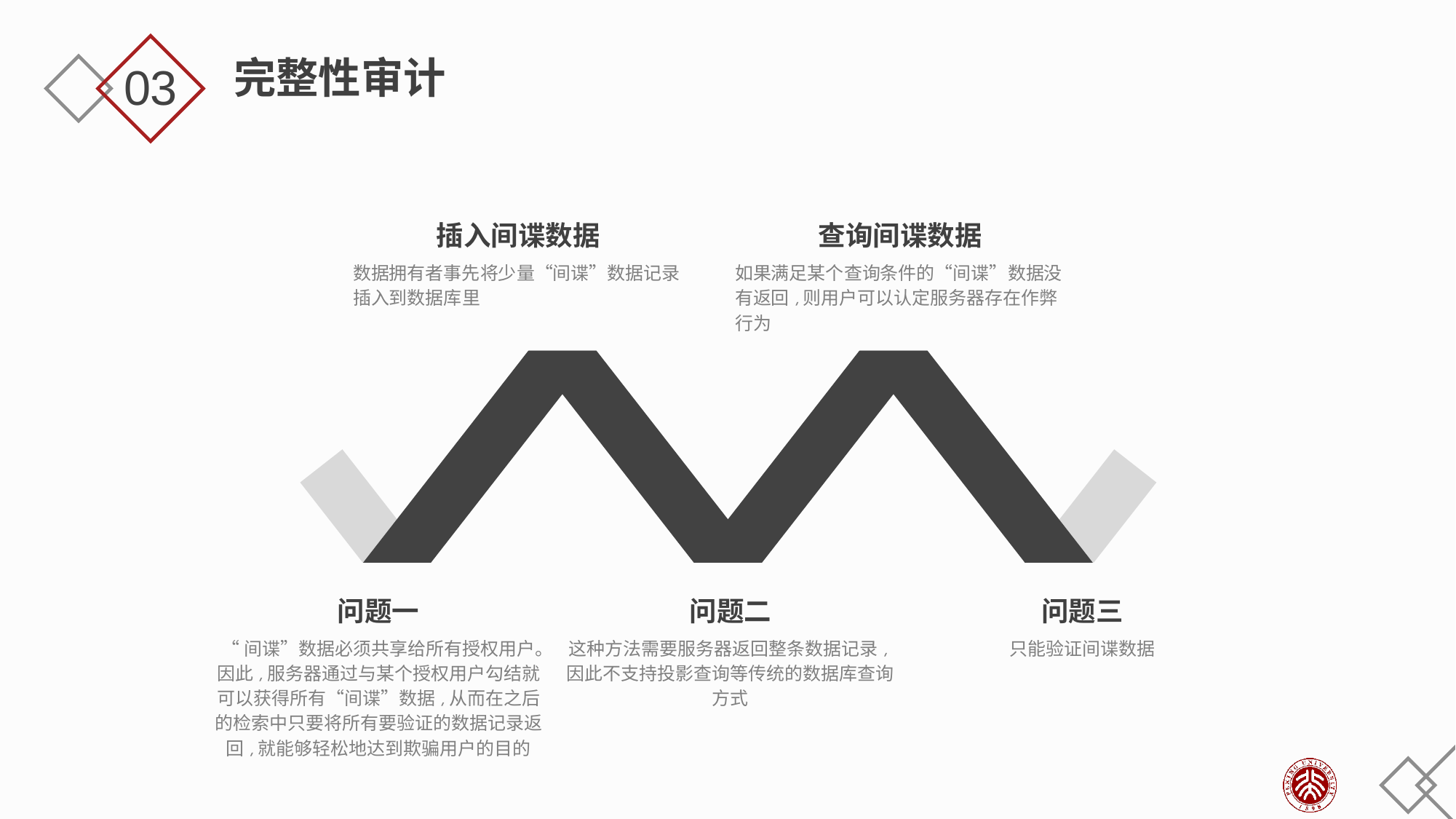

完整性审计
03

插入间谍数据
数据拥有者事先将少量“间谍”数据记录插入到数据库里
查询间谍数据
如果满足某个查询条件的“间谍”数据没有返回,则用户可以认定服务器存在作弊行为

问题一
“间谍”数据必须共享给所有授权用户。因此,服务器通过与某个授权用户勾结就可以获得所有“间谍”数据,从而在之后的检索中只要将所有要验证的数据记录返回,就能够轻松地达到欺骗用户的目的
问题二
这种方法需要服务器返回整条数据记录,因此不支持投影查询等传统的数据库查询方式
问题三
只能验证间谍数据
18